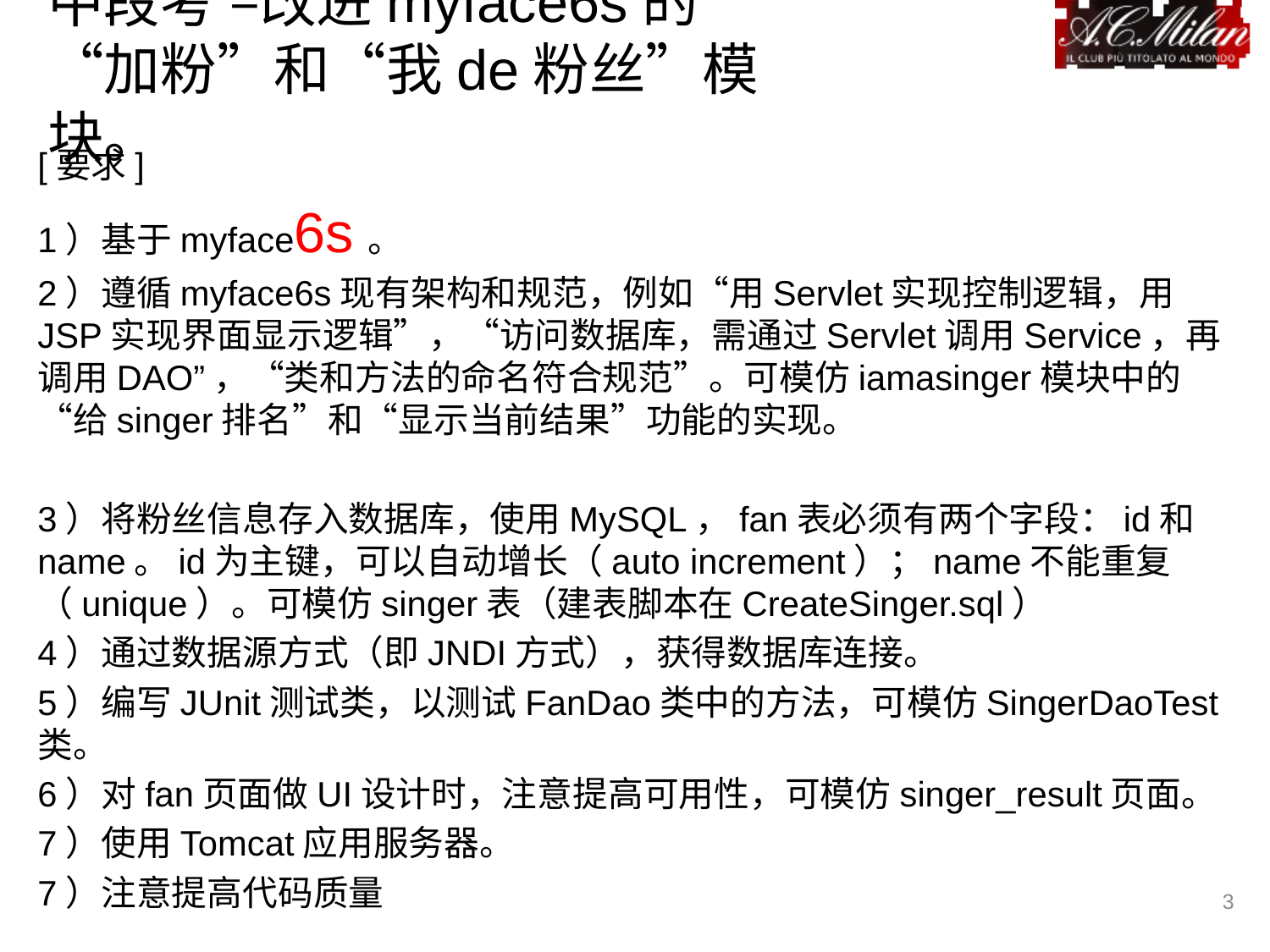

# 中段考 –改进myface6s的“加粉”和“我de粉丝”模块。
[要求]
1）基于myface6s。
2）遵循myface6s现有架构和规范，例如“用Servlet实现控制逻辑，用JSP实现界面显示逻辑”，“访问数据库，需通过Servlet调用Service，再调用DAO”，“类和方法的命名符合规范”。可模仿iamasinger模块中的“给singer排名”和“显示当前结果”功能的实现。

3）将粉丝信息存入数据库，使用MySQL，fan表必须有两个字段：id和name。id为主键，可以自动增长（auto increment）；name不能重复（unique）。可模仿singer表（建表脚本在CreateSinger.sql）
4）通过数据源方式（即JNDI方式），获得数据库连接。
5）编写JUnit测试类，以测试FanDao类中的方法，可模仿SingerDaoTest类。
6）对fan页面做UI设计时，注意提高可用性，可模仿singer_result页面。
7）使用Tomcat应用服务器。
7）注意提高代码质量
3